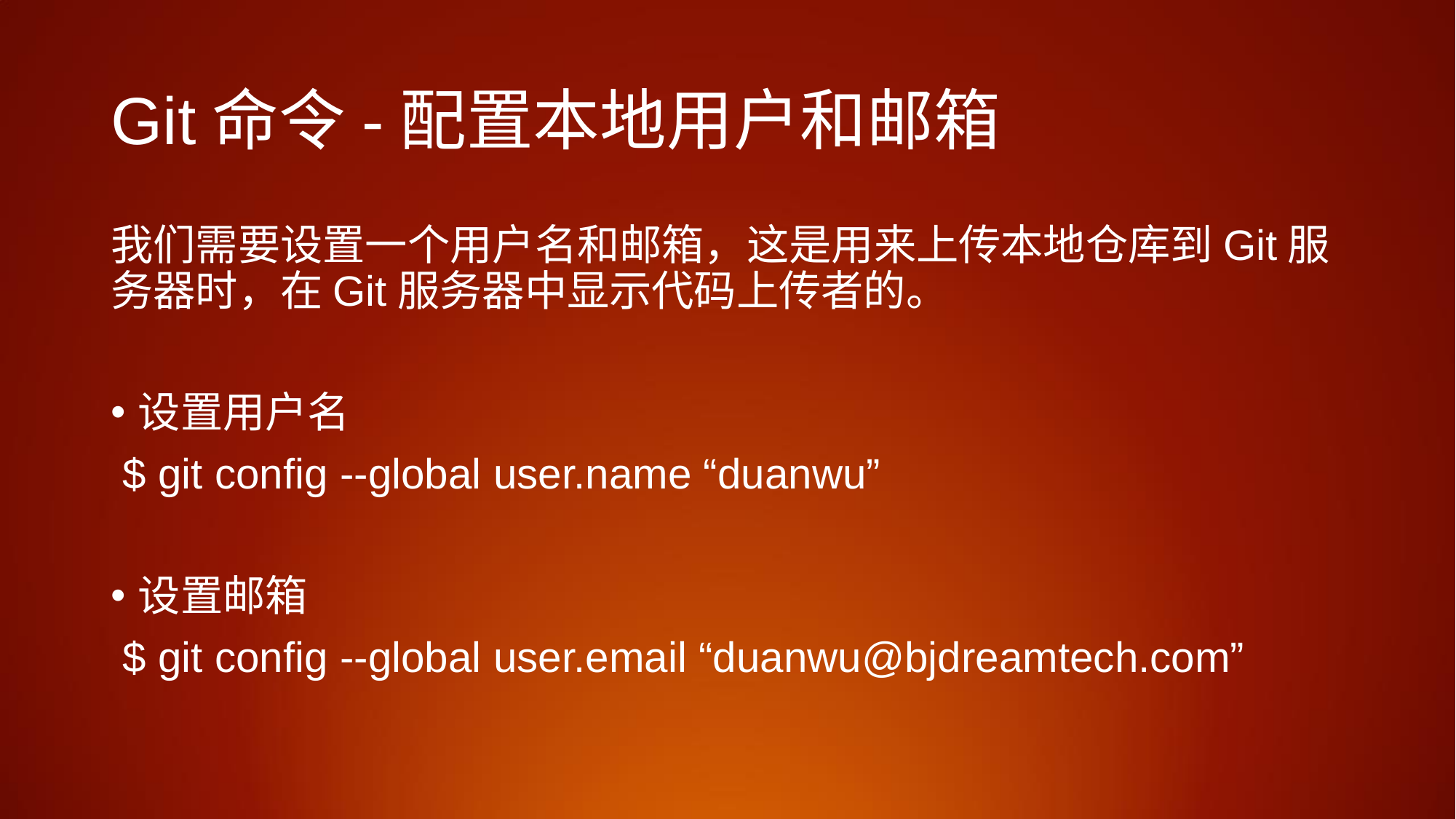

# Git命令-配置本地用户和邮箱
我们需要设置一个用户名和邮箱，这是用来上传本地仓库到Git服务器时，在Git服务器中显示代码上传者的。

设置用户名
 $ git config --global user.name “duanwu”

设置邮箱
 $ git config --global user.email “duanwu@bjdreamtech.com”